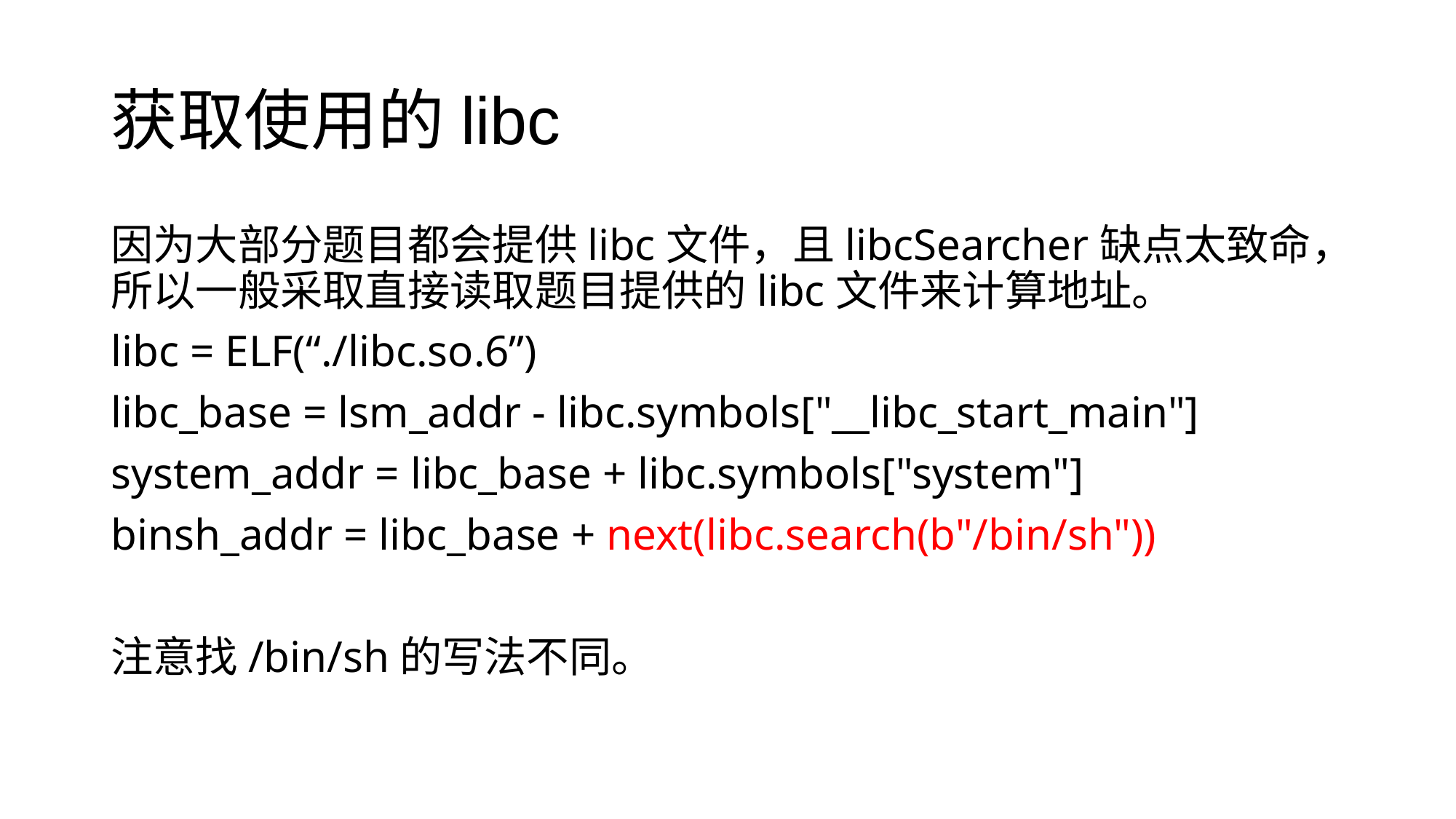

# 获取使用的libc
因为大部分题目都会提供libc文件，且libcSearcher缺点太致命，所以一般采取直接读取题目提供的libc文件来计算地址。
libc = ELF(“./libc.so.6”)
libc_base = lsm_addr - libc.symbols["__libc_start_main"]
system_addr = libc_base + libc.symbols["system"]
binsh_addr = libc_base + next(libc.search(b"/bin/sh"))

注意找/bin/sh的写法不同。